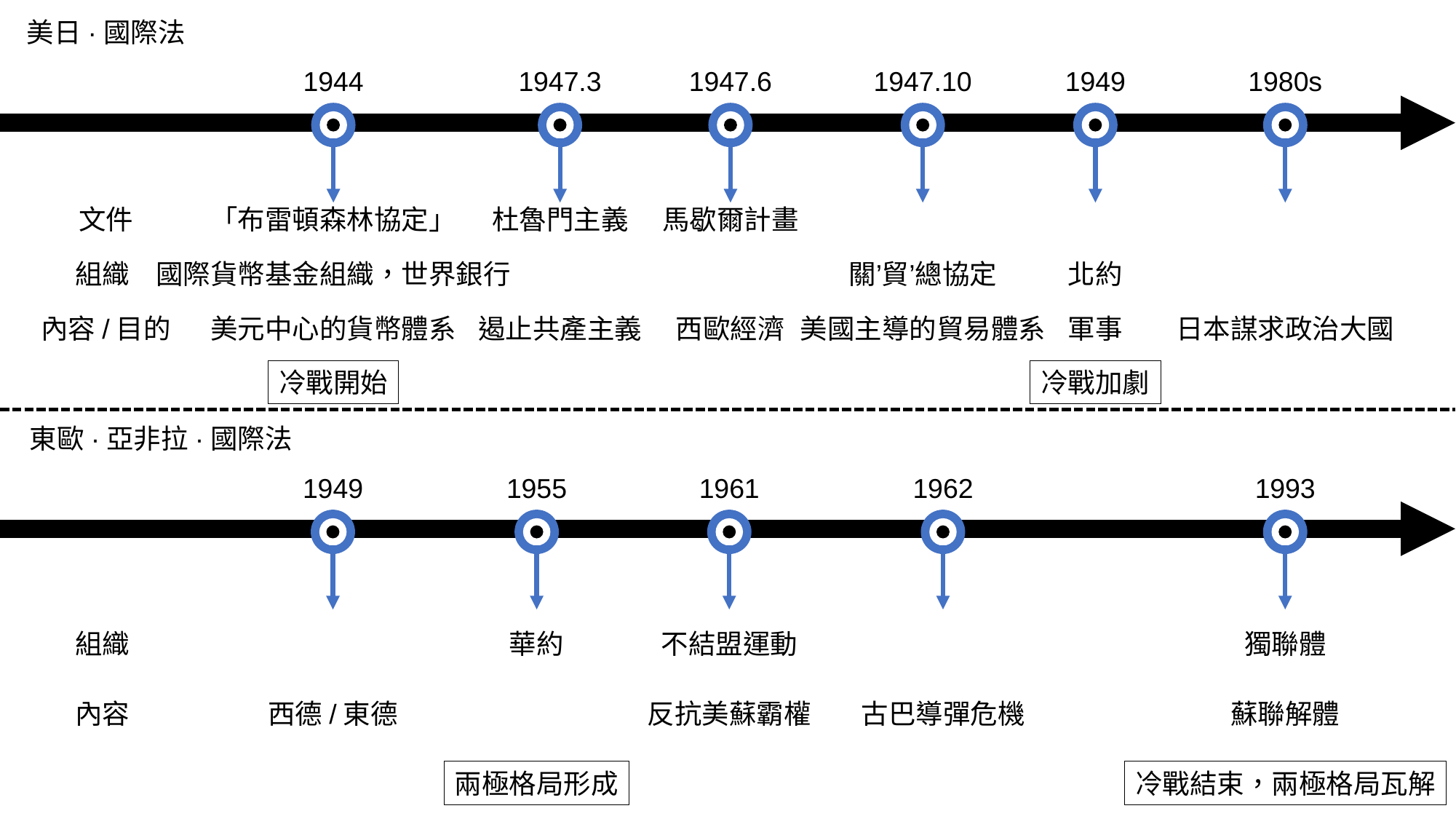

美日·國際法
1944

1947.3

1947.6

1947.10

1949

1980s

文件
「布雷頓森林協定」
杜魯門主義
馬歇爾計畫
組織
國際貨幣基金組織，世界銀行
關’貿’總協定
北約
內容/目的
美元中心的貨幣體系
遏止共產主義
西歐經濟
美國主導的貿易體系
軍事
日本謀求政治大國
冷戰開始
冷戰加劇
東歐·亞非拉·國際法
1949

1955

1961

1962

1993

組織
華約
不結盟運動
獨聯體
內容
西德/東德
反抗美蘇霸權
古巴導彈危機
蘇聯解體
兩極格局形成
冷戰結束，兩極格局瓦解